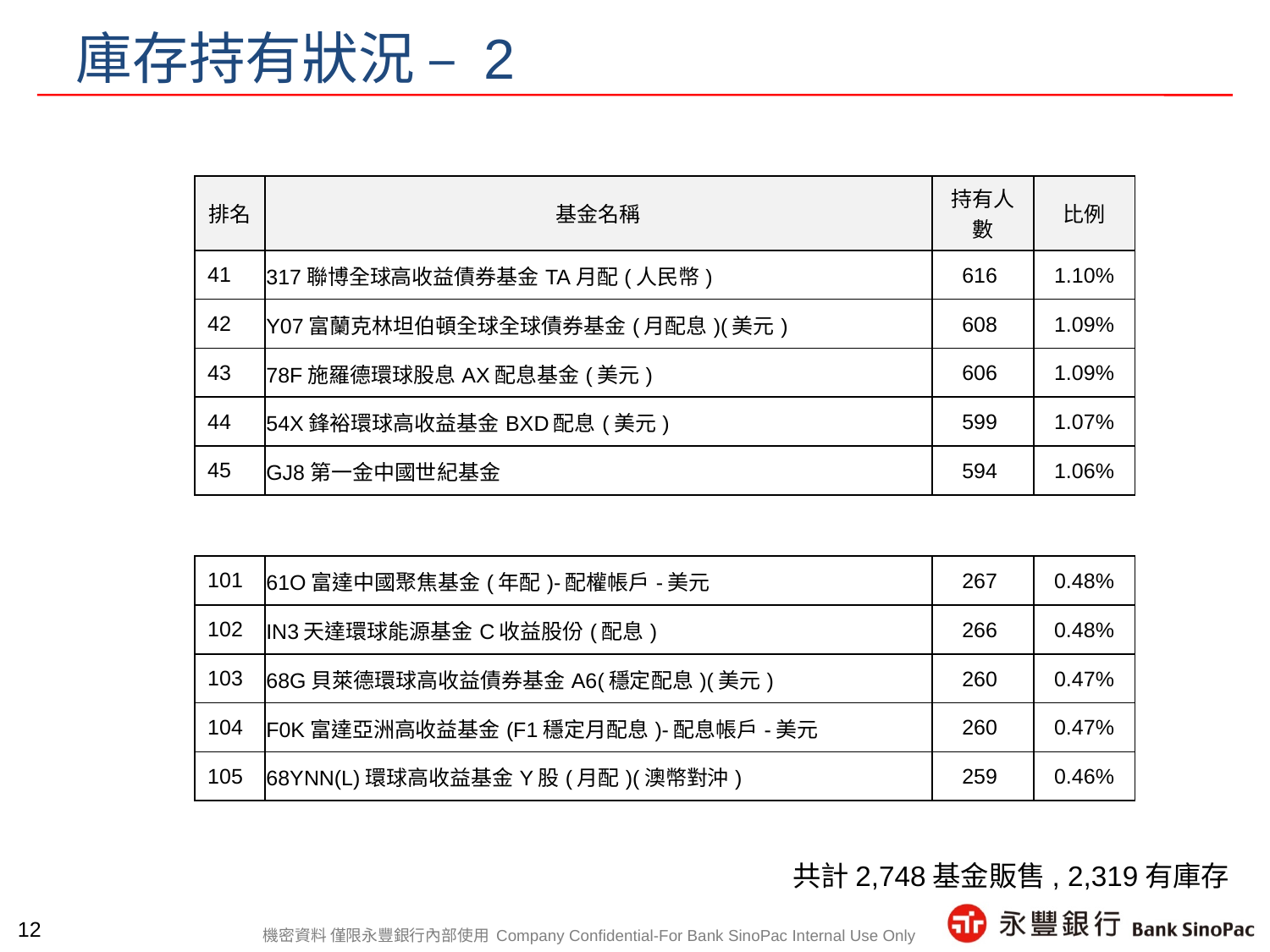

# 庫存持有狀況 – 2
| 排名 | 基金名稱 | 持有人數 | 比例 |
| --- | --- | --- | --- |
| 41 | 317聯博全球高收益債券基金TA月配(人民幣) | 616 | 1.10% |
| 42 | Y07富蘭克林坦伯頓全球全球債券基金(月配息)(美元) | 608 | 1.09% |
| 43 | 78F施羅德環球股息AX配息基金(美元) | 606 | 1.09% |
| 44 | 54X鋒裕環球高收益基金BXD配息(美元) | 599 | 1.07% |
| 45 | GJ8第一金中國世紀基金 | 594 | 1.06% |
| 101 | 61O富達中國聚焦基金(年配)-配權帳戶-美元 | 267 | 0.48% |
| --- | --- | --- | --- |
| 102 | IN3天達環球能源基金C收益股份(配息) | 266 | 0.48% |
| 103 | 68G貝萊德環球高收益債券基金A6(穩定配息)(美元) | 260 | 0.47% |
| 104 | F0K富達亞洲高收益基金(F1穩定月配息)-配息帳戶-美元 | 260 | 0.47% |
| 105 | 68YNN(L)環球高收益基金Y股(月配)(澳幣對沖) | 259 | 0.46% |
共計2,748基金販售, 2,319有庫存